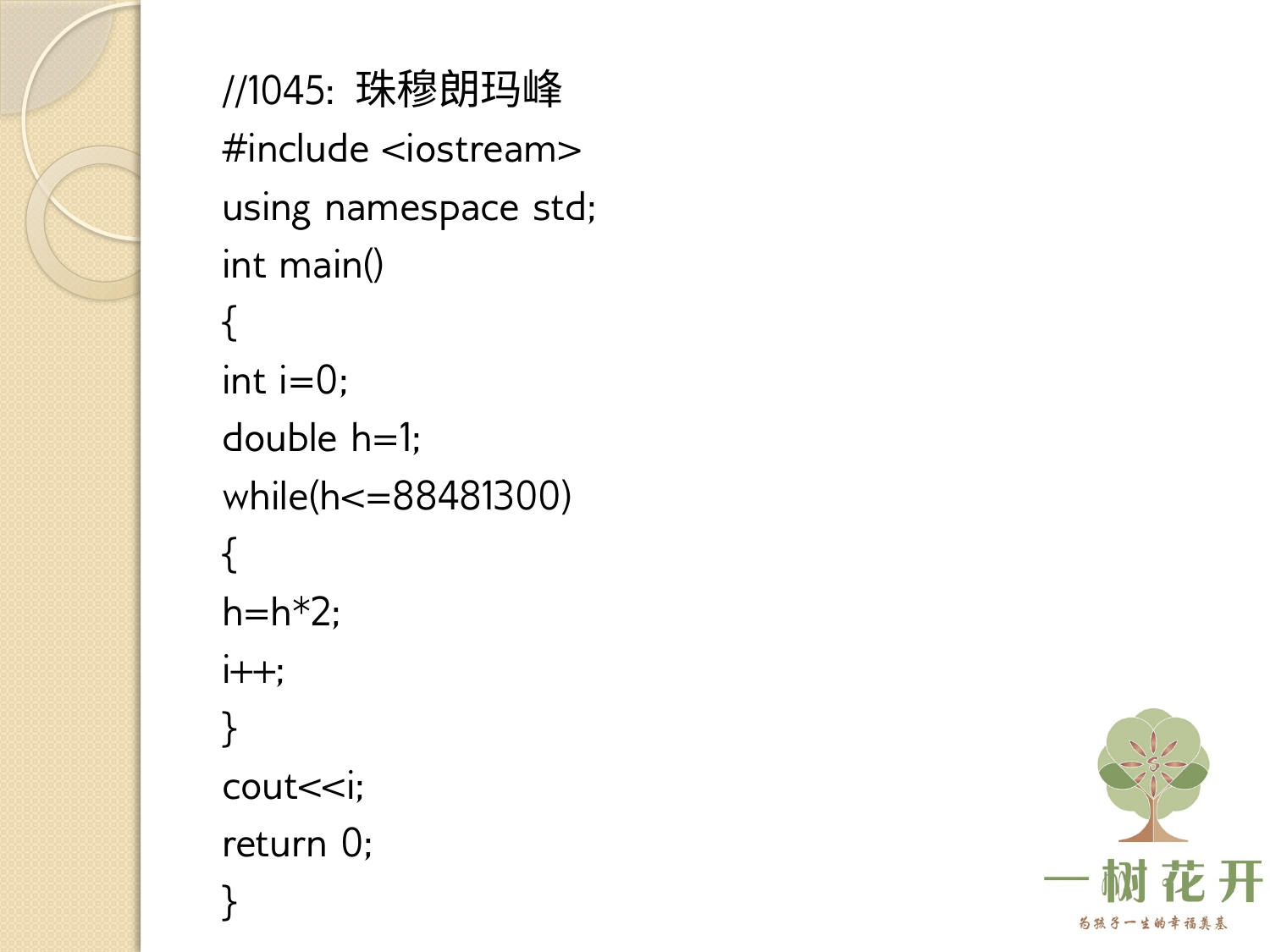

//1045: 珠穆朗玛峰
#include <iostream>
using namespace std;
int main()
{
	int i=0;
	double h=1;
	while(h<=88481300)
	{
		h=h*2;
		i++;
	}
	cout<<i;
	return 0;
}